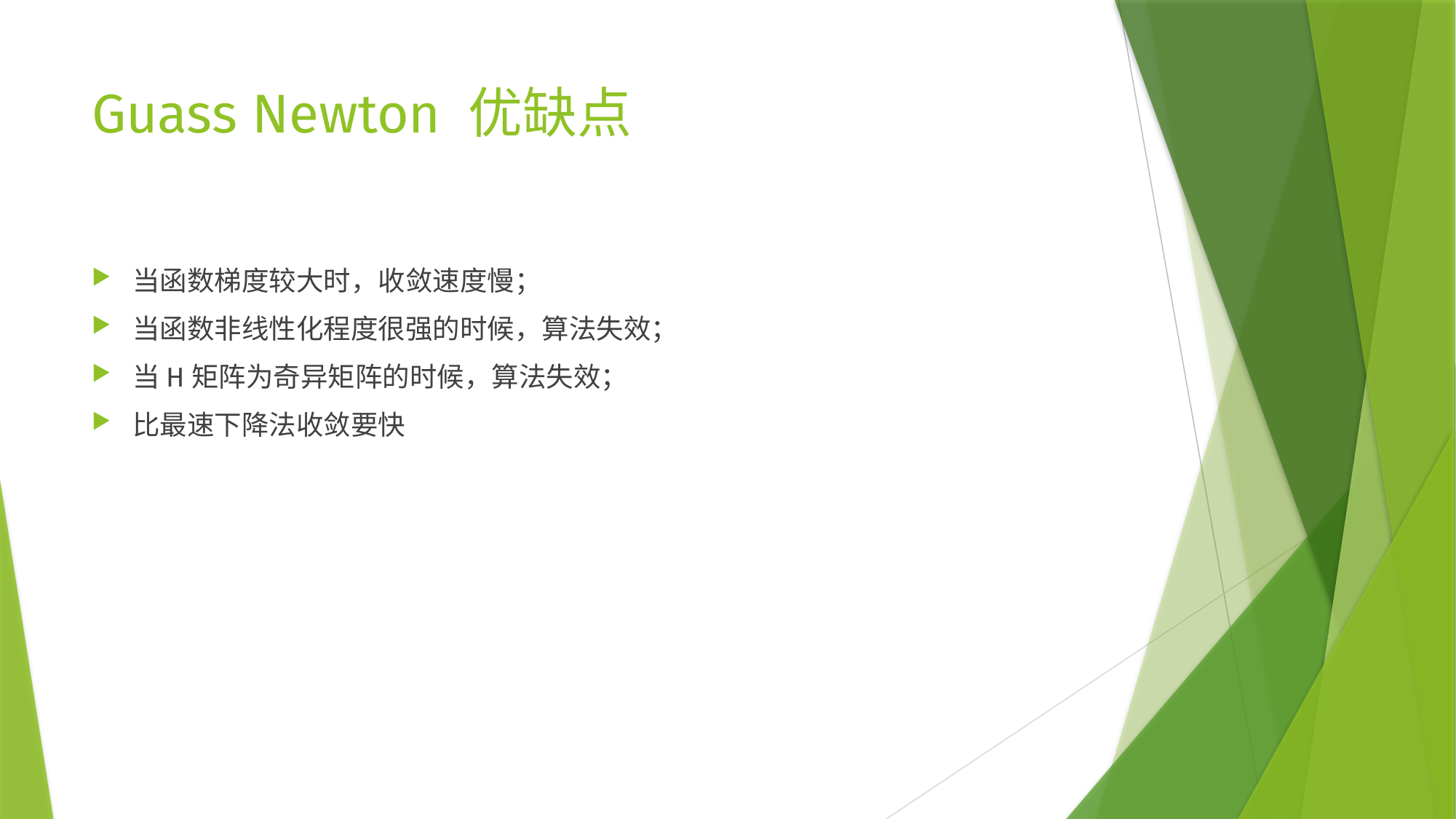

# Guass Newton 优缺点
当函数梯度较大时，收敛速度慢；
当函数非线性化程度很强的时候，算法失效；
当H矩阵为奇异矩阵的时候，算法失效；
比最速下降法收敛要快